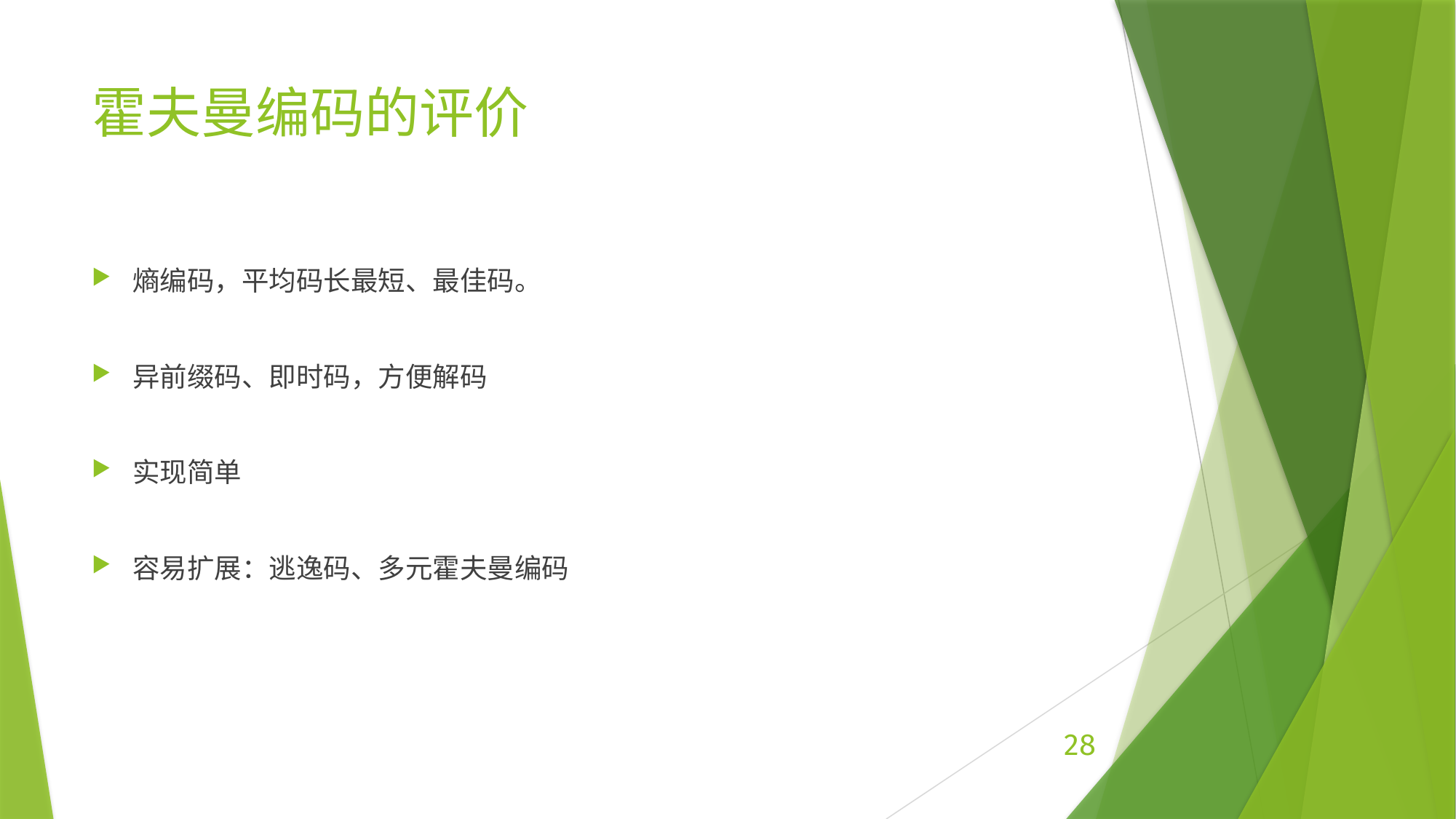

# 霍夫曼编码的评价
熵编码，平均码长最短、最佳码。

异前缀码、即时码，方便解码

实现简单

容易扩展：逃逸码、多元霍夫曼编码
28